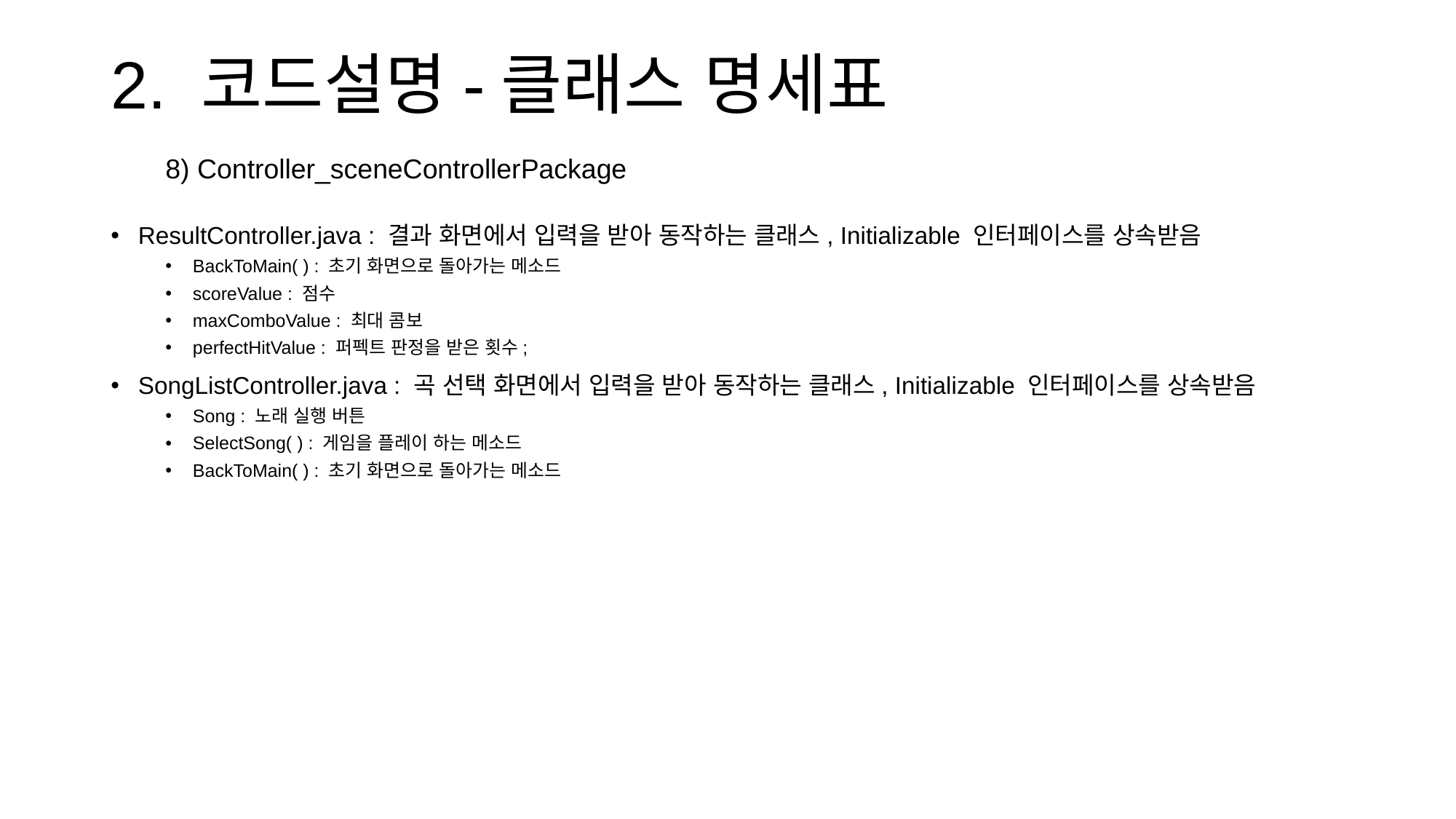

# 2. 코드설명-클래스 명세표
8) Controller_sceneControllerPackage
ResultController.java : 결과 화면에서 입력을 받아 동작하는 클래스, Initializable 인터페이스를 상속받음
BackToMain( ) : 초기 화면으로 돌아가는 메소드
scoreValue : 점수
maxComboValue : 최대 콤보
perfectHitValue : 퍼펙트 판정을 받은 횟수;
SongListController.java : 곡 선택 화면에서 입력을 받아 동작하는 클래스, Initializable 인터페이스를 상속받음
Song : 노래 실행 버튼
SelectSong( ) : 게임을 플레이 하는 메소드
BackToMain( ) : 초기 화면으로 돌아가는 메소드